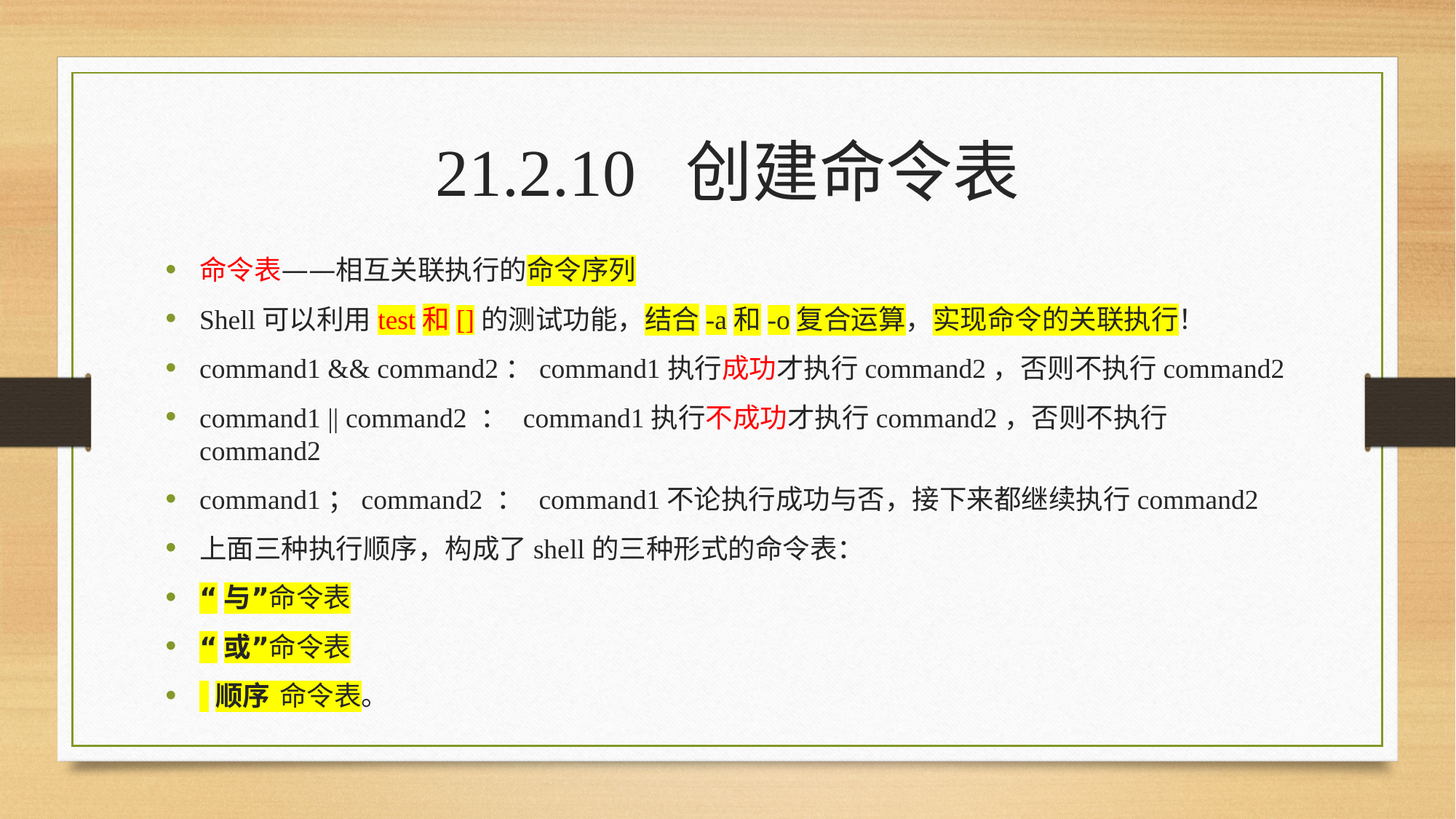

21.2.10  创建命令表
命令表——相互关联执行的命令序列
Shell可以利用test和[]的测试功能，结合-a和-o复合运算，实现命令的关联执行！
command1 && command2：command1执行成功才执行command2，否则不执行command2
command1 || command2 ： command1执行不成功才执行command2，否则不执行command2
command1；command2 ： command1不论执行成功与否，接下来都继续执行command2
上面三种执行顺序，构成了shell的三种形式的命令表：
“与”命令表
“或”命令表
 顺序 命令表。